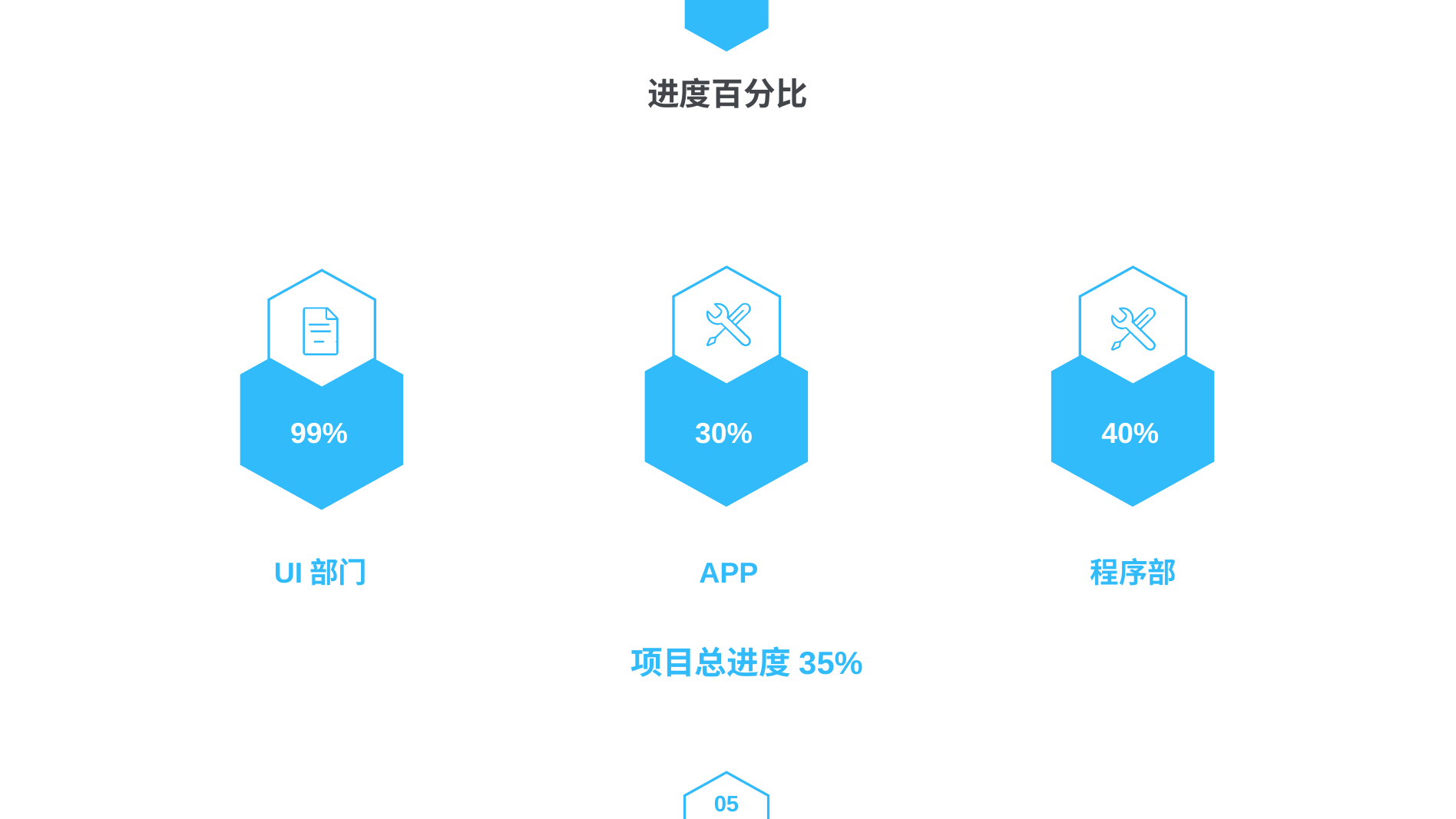

进度百分比

99%
30%
40%
UI部门
APP
程序部
项目总进度35%

05